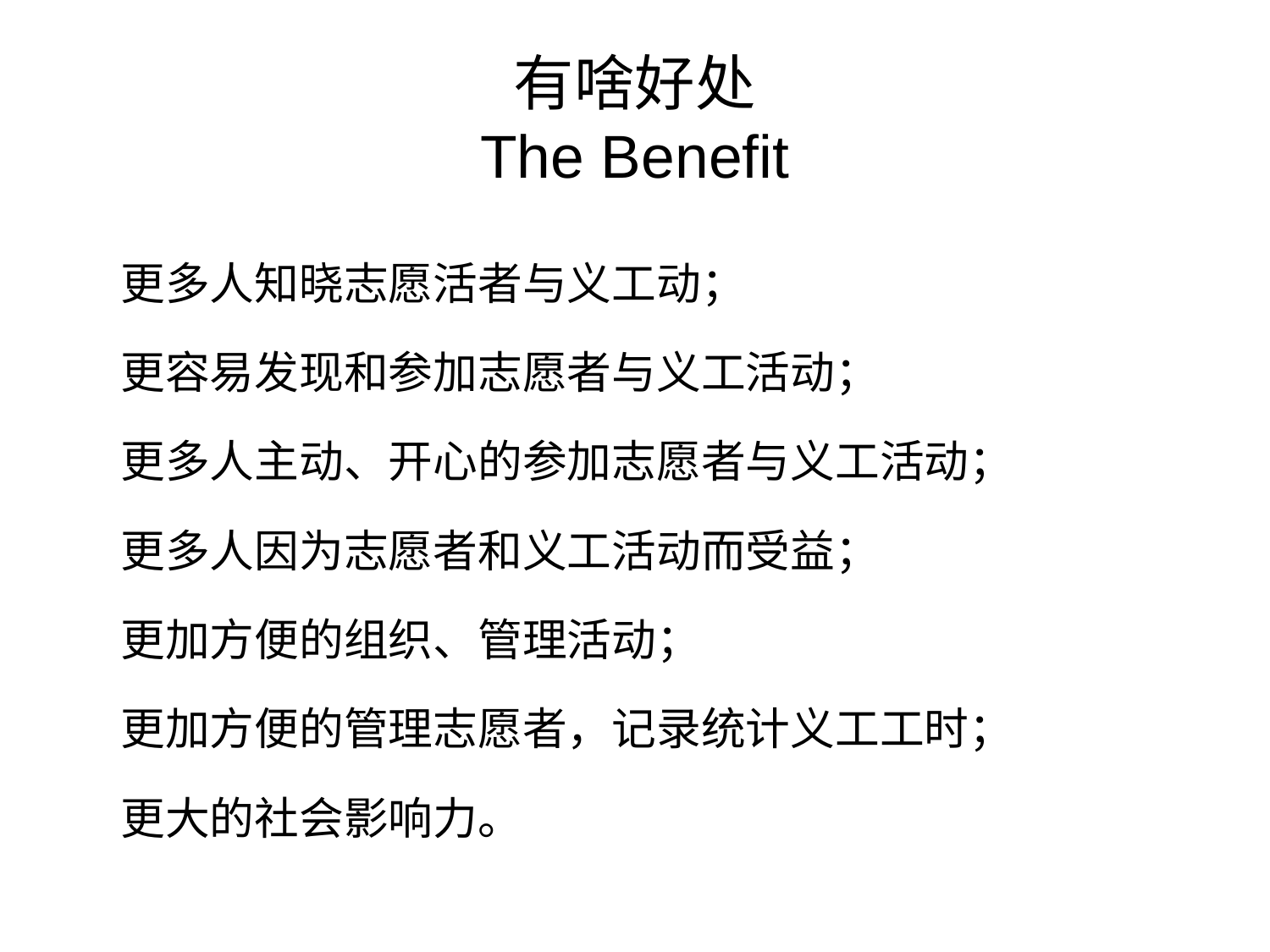

# 有啥好处 The Benefit
更多人知晓志愿活者与义工动；
更容易发现和参加志愿者与义工活动；
更多人主动、开心的参加志愿者与义工活动；
更多人因为志愿者和义工活动而受益；
更加方便的组织、管理活动；
更加方便的管理志愿者，记录统计义工工时；
更大的社会影响力。